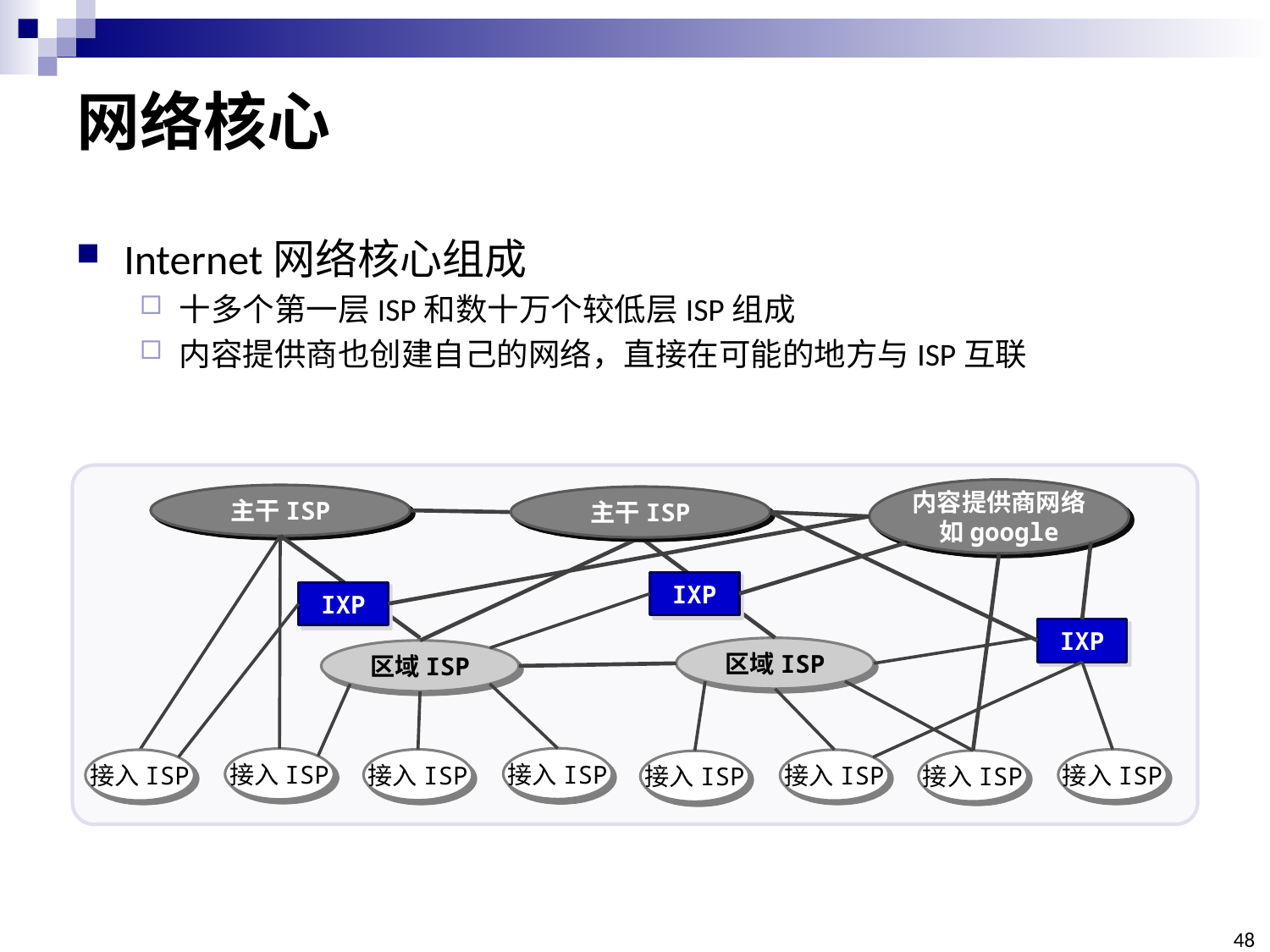

# 网络核心
Internet网络核心组成
十多个第一层ISP和数十万个较低层ISP组成
内容提供商也创建自己的网络，直接在可能的地方与ISP互联

内容提供商网络
如google
主干ISP
主干ISP
IXP
IXP
IXP
区域ISP
区域ISP
接入ISP
接入ISP
接入ISP
接入ISP
接入ISP
接入ISP
接入ISP
接入ISP
48